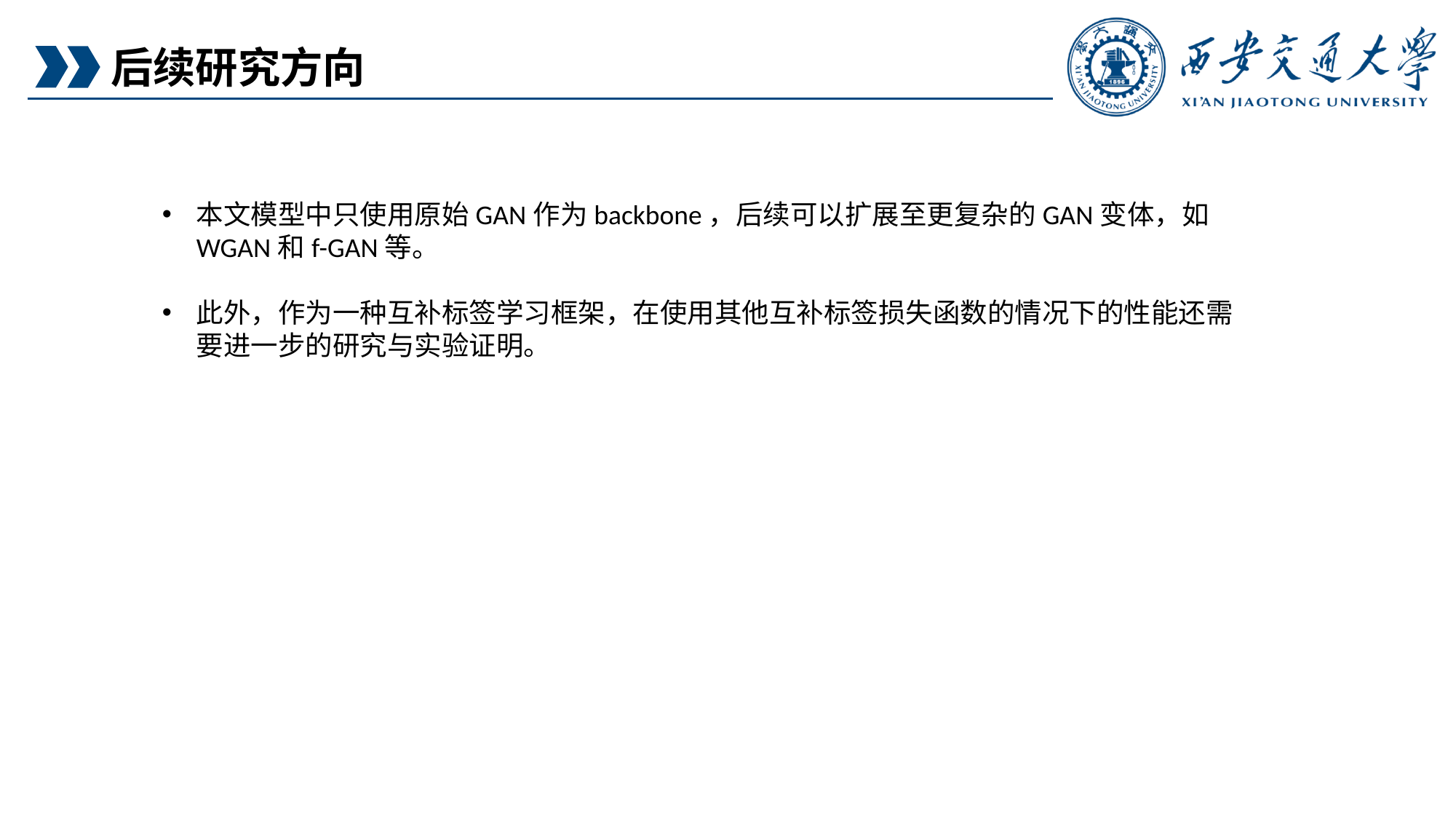

后续研究方向

本文模型中只使用原始GAN作为backbone，后续可以扩展至更复杂的GAN变体，如WGAN和f-GAN等。

此外，作为一种互补标签学习框架，在使用其他互补标签损失函数的情况下的性能还需要进一步的研究与实验证明。